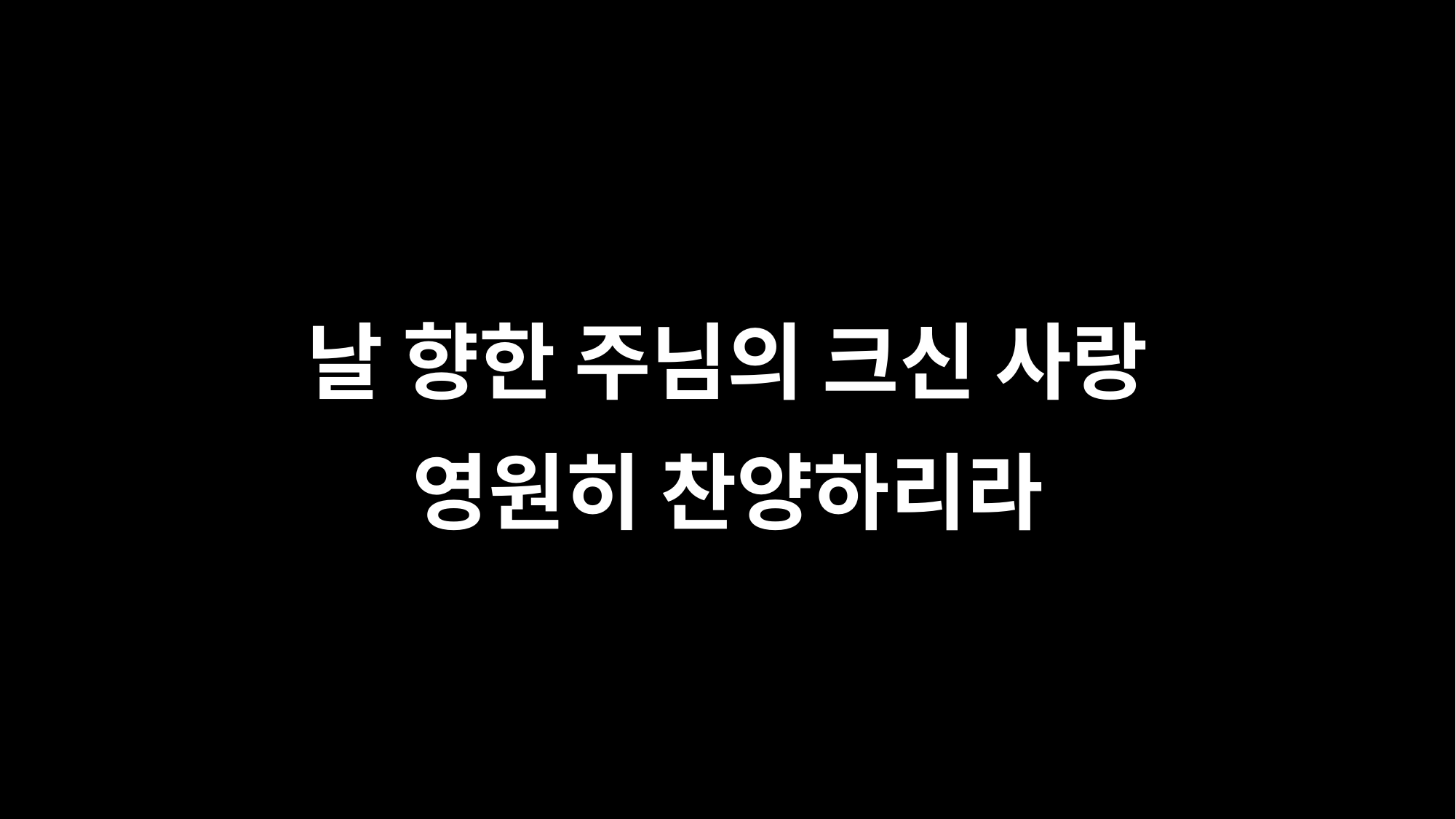

날 향한 주님의 크신 사랑
영원히 찬양하리라